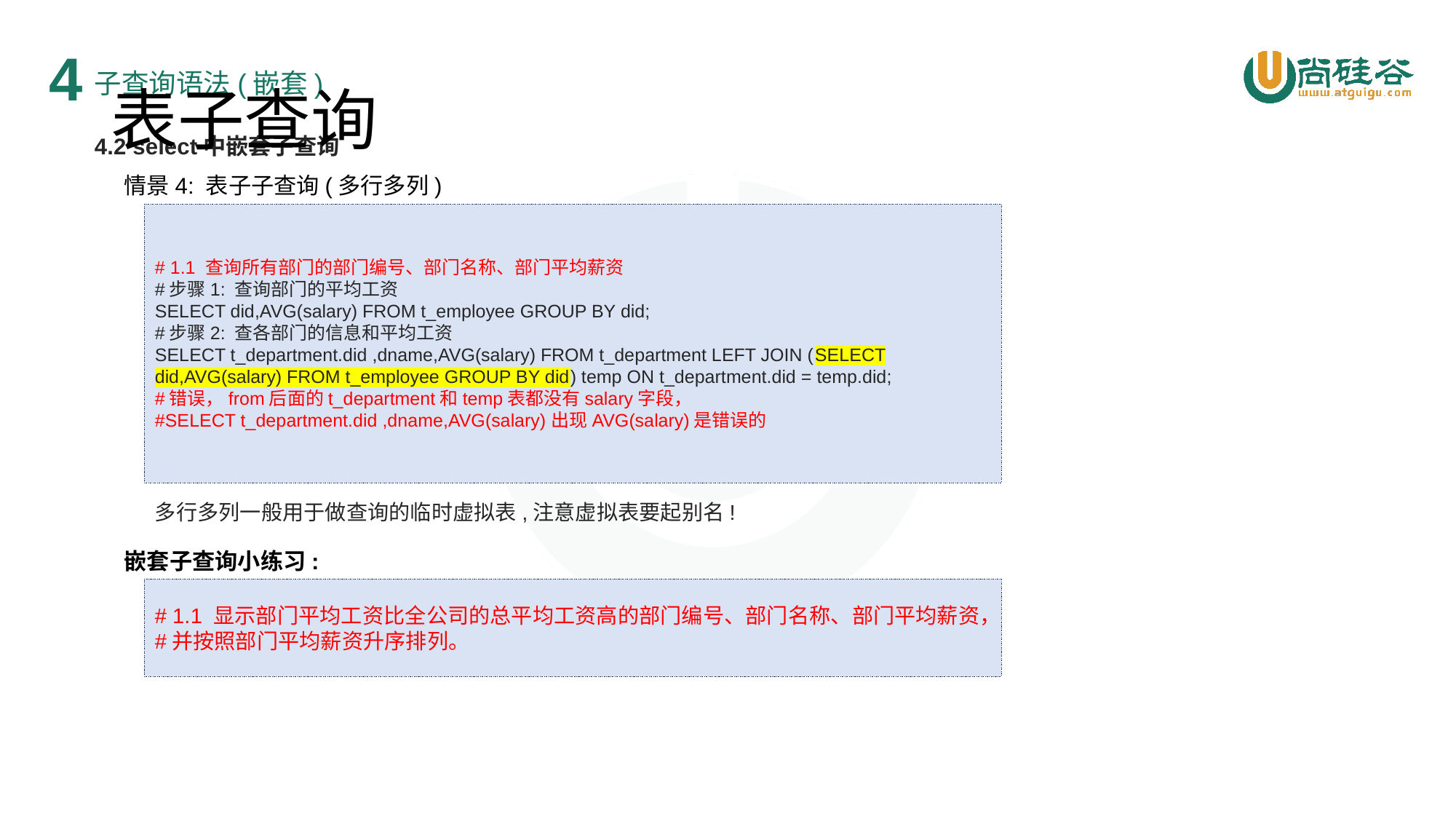

4
# 表子查询
子查询语法(嵌套)
4.2 select中嵌套子查询
情景4: 表子子查询(多行多列)
# 1.1 查询所有部门的部门编号、部门名称、部门平均薪资
#步骤1: 查询部门的平均工资
SELECT did,AVG(salary) FROM t_employee GROUP BY did;
#步骤2: 查各部门的信息和平均工资
SELECT t_department.did ,dname,AVG(salary) FROM t_department LEFT JOIN (SELECT did,AVG(salary) FROM t_employee GROUP BY did) temp ON t_department.did = temp.did;
#错误，from后面的t_department和temp表都没有salary字段，
#SELECT t_department.did ,dname,AVG(salary)出现AVG(salary)是错误的
多行多列一般用于做查询的临时虚拟表,注意虚拟表要起别名!
嵌套子查询小练习:
# 1.1 显示部门平均工资比全公司的总平均工资高的部门编号、部门名称、部门平均薪资，
#并按照部门平均薪资升序排列。